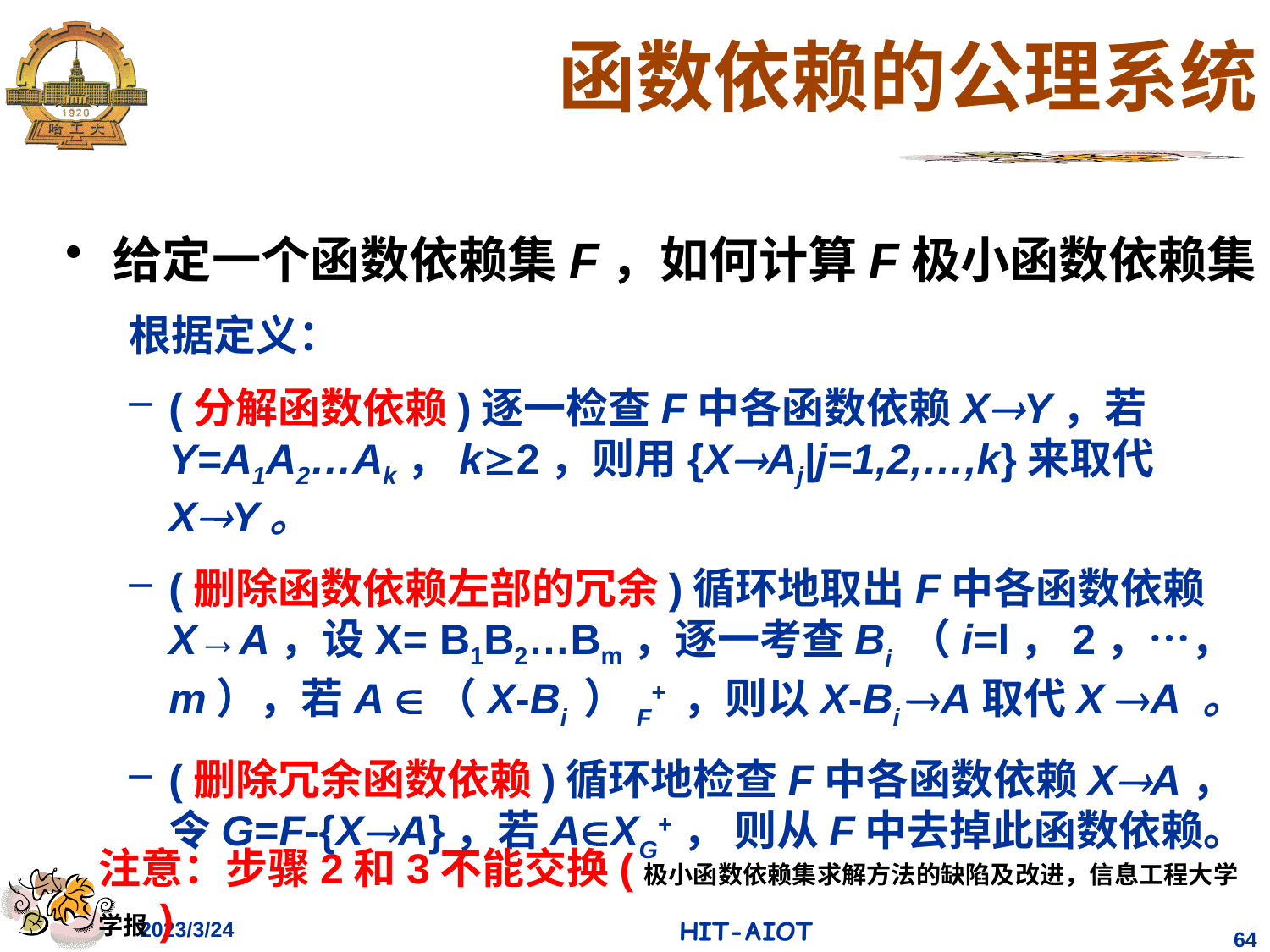

函数依赖的公理系统
给定一个函数依赖集F，如何计算F极小函数依赖集
根据定义：
(分解函数依赖)逐一检查F中各函数依赖X→Y，若Y=A1A2…Ak，k≥2，则用{X→Aj|j=1,2,…,k}来取代X→Y。
(删除函数依赖左部的冗余)循环地取出F中各函数依赖X→A，设X= B1B2…Bm，逐一考查Bi （i=l，2，…，m），若A ∈（X-Bi ）F+ ，则以X-Bi →A取代X →A 。
(删除冗余函数依赖)循环地检查F中各函数依赖X→A，令G=F-{X→A}，若A∈XG+， 则从F中去掉此函数依赖。

注意：步骤2和3不能交换(极小函数依赖集求解方法的缺陷及改进，信息工程大学学报 )
2023/3/24
HIT-AIOT
64